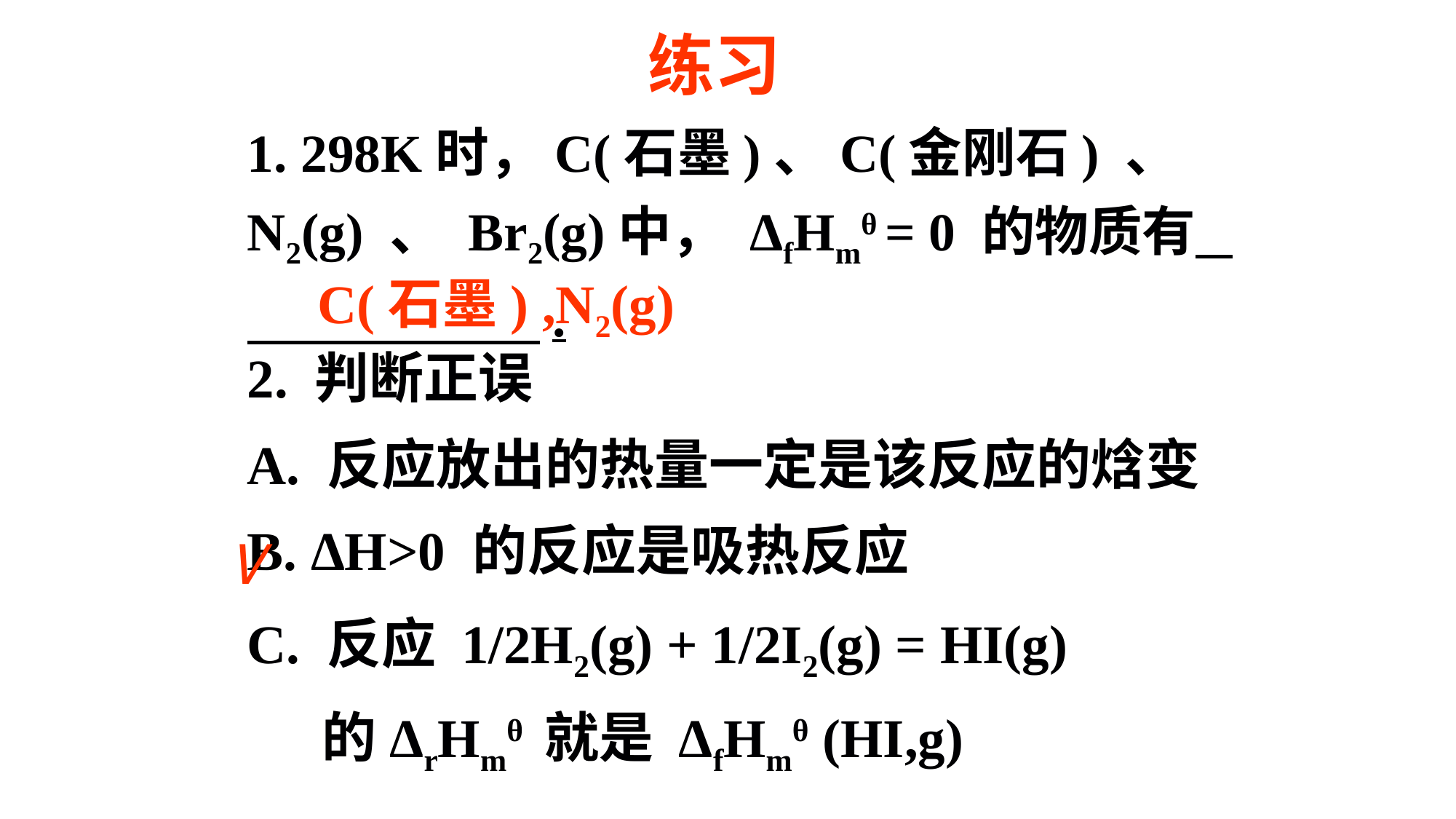

练习
1. 298K时，C(石墨)、C(金刚石) 、 N2(g) 、 Br2(g)中， ΔfHmθ = 0 的物质有                            .
C(石墨) ,N2(g)
2. 判断正误
A. 反应放出的热量一定是该反应的焓变
B. ΔH>0 的反应是吸热反应
C. 反应 1/2H2(g) + 1/2I2(g) = HI(g)
     的ΔrHmθ 就是 ΔfHmθ (HI,g)
V
15